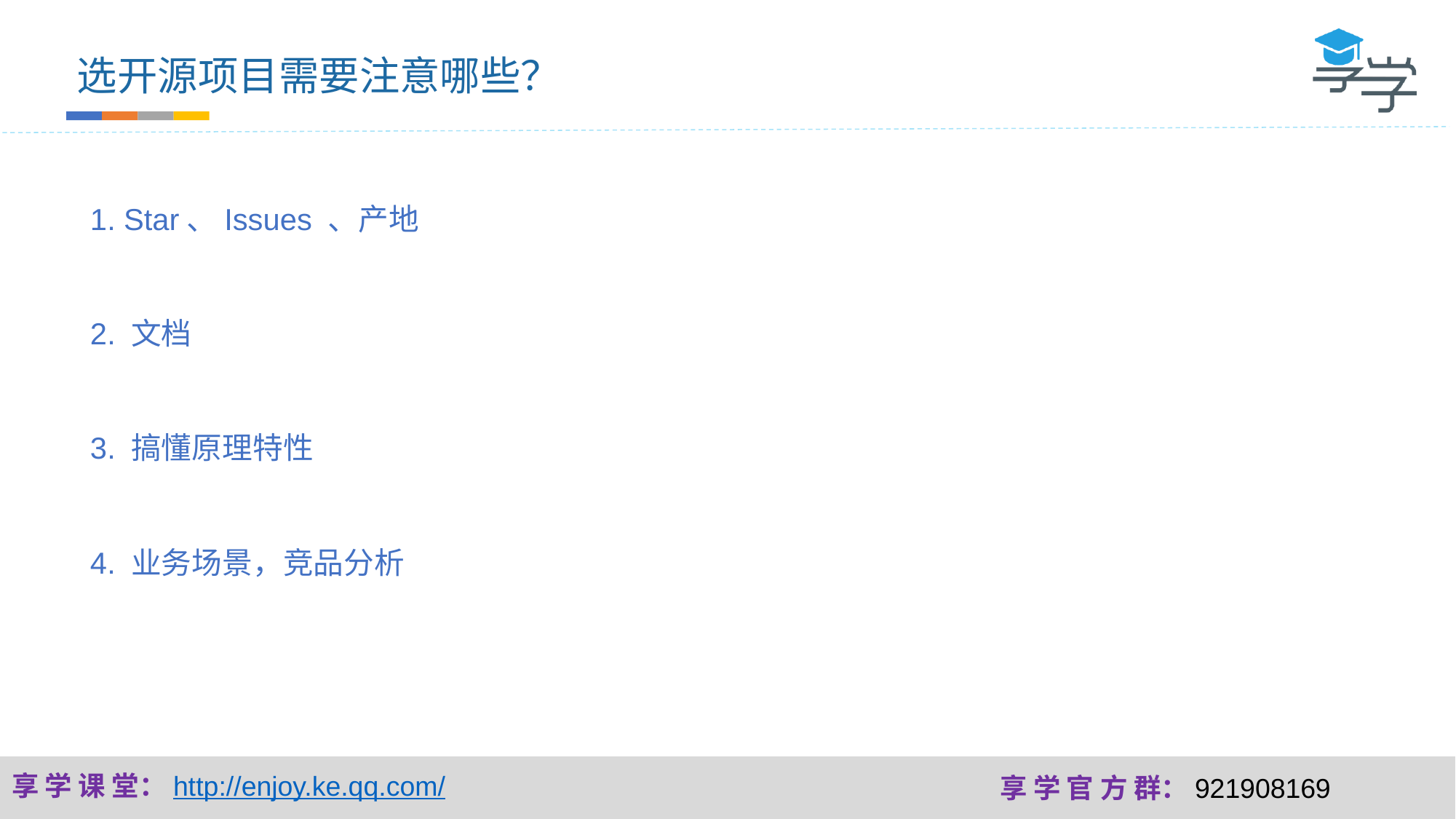

选开源项目需要注意哪些？

1. Star、Issues 、产地
2. 文档
3. 搞懂原理特性
4. 业务场景，竞品分析